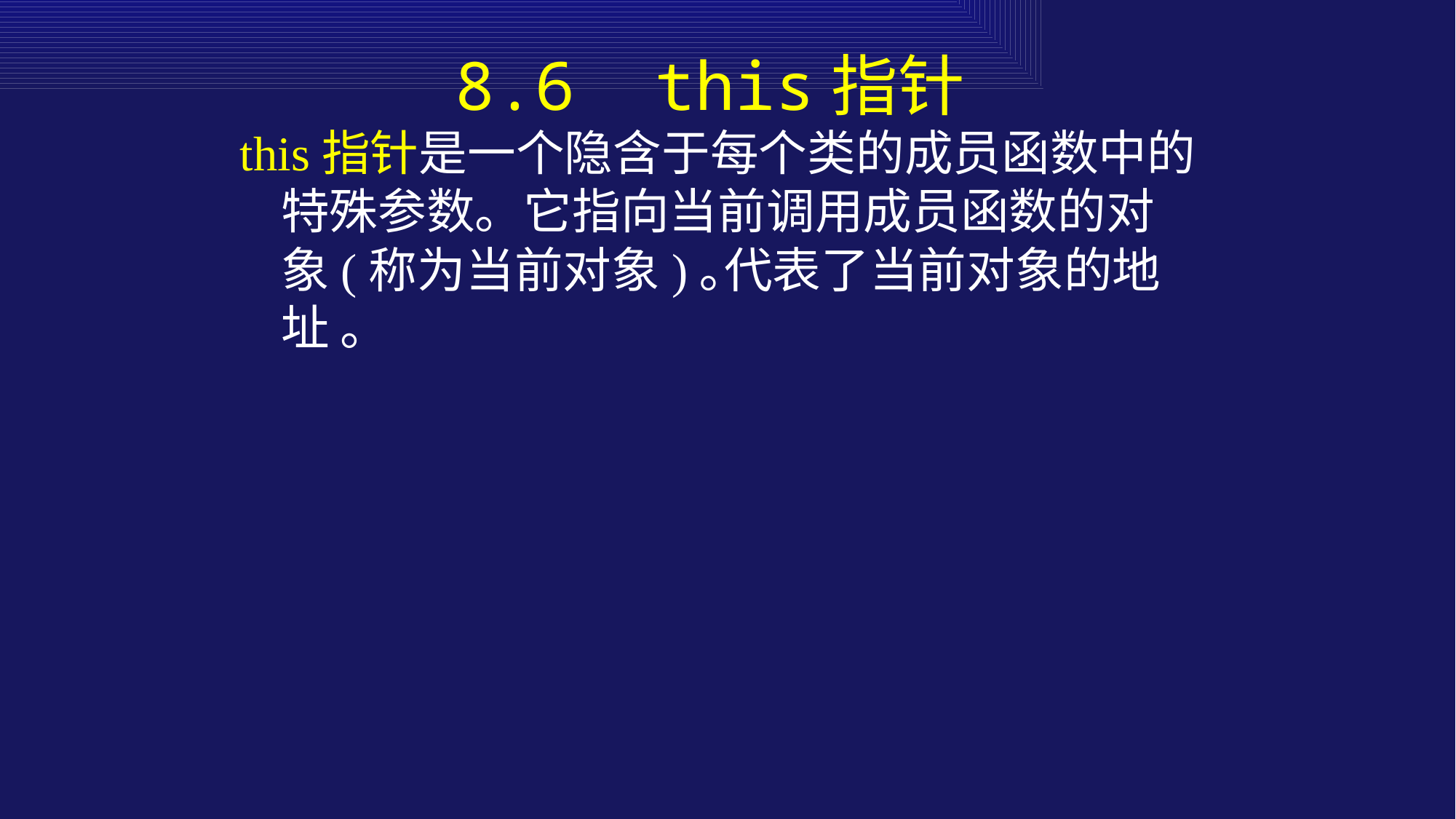

# 8.6  this指针
this指针是一个隐含于每个类的成员函数中的特殊参数。它指向当前调用成员函数的对象(称为当前对象)｡代表了当前对象的地址 。